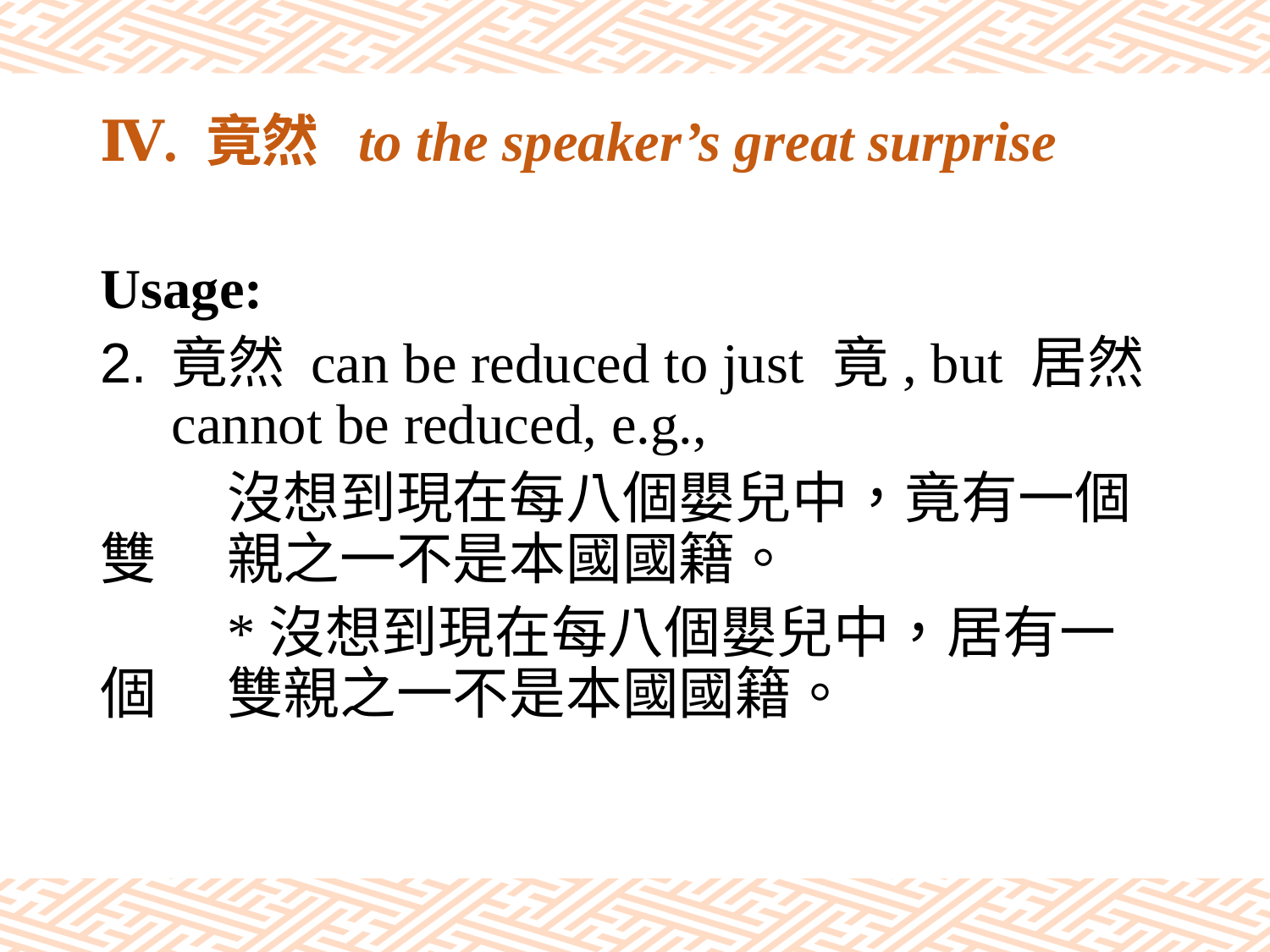

# Ⅳ. 竟然  to the speaker’s great surprise
Usage:
竟然 can be reduced to just 竟, but 居然 cannot be reduced, e.g.,
	沒想到現在每八個嬰兒中，竟有一個雙	親之一不是本國國籍。
	*沒想到現在每八個嬰兒中，居有一個	雙親之一不是本國國籍。